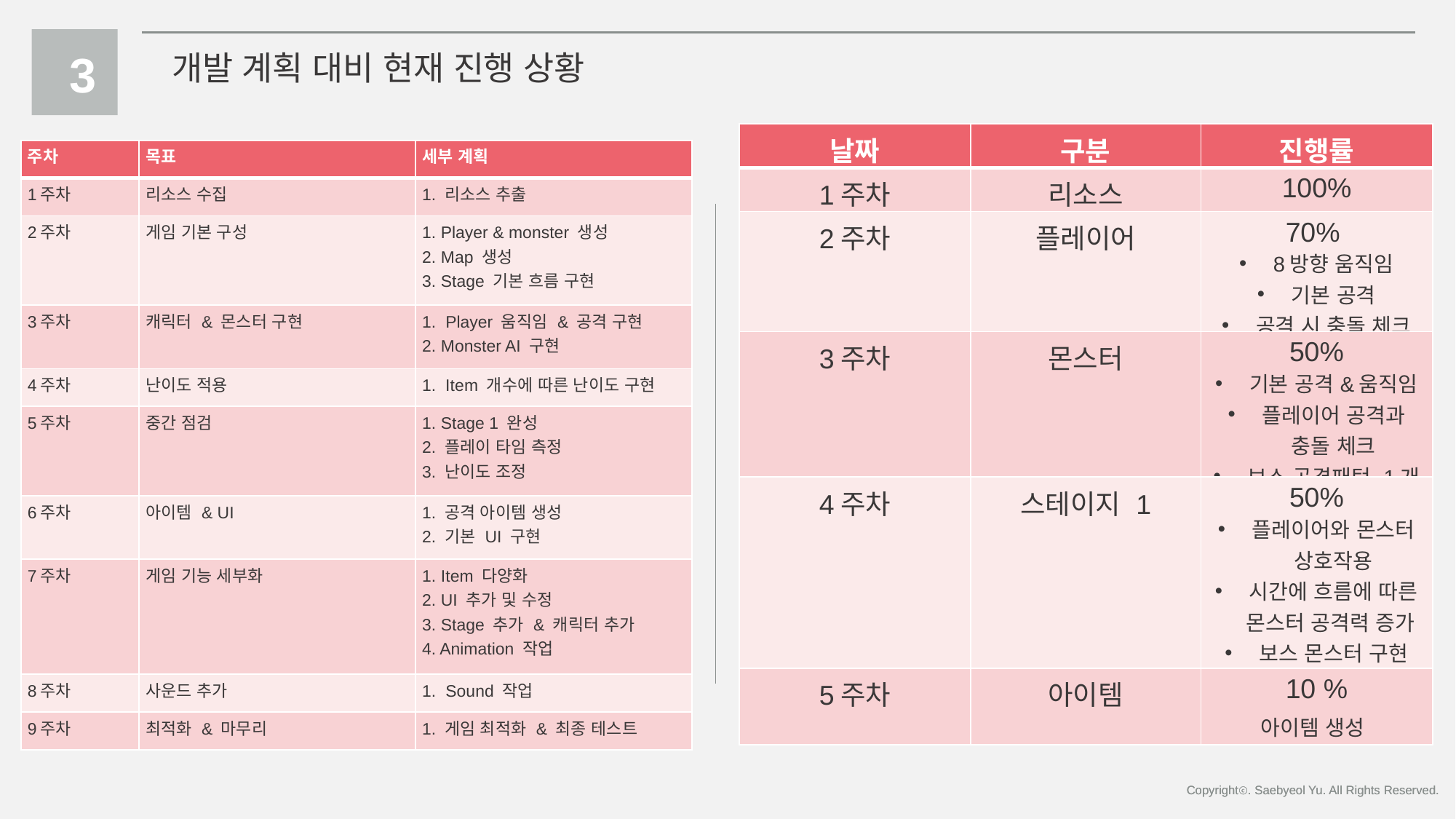

3
개발 계획 대비 현재 진행 상황
| 날짜 | 구분 | 진행률 |
| --- | --- | --- |
| 1주차 | 리소스 | 100% |
| 2주차 | 플레이어 | 70% 8방향 움직임 기본 공격 공격 시 충돌 체크 |
| 3주차 | 몬스터 | 50% 기본 공격&움직임 플레이어 공격과 충돌 체크 보스 공격패턴 1개 |
| 4주차 | 스테이지 1 | 50% 플레이어와 몬스터 상호작용 시간에 흐름에 따른 몬스터 공격력 증가 보스 몬스터 구현 |
| 5주차 | 아이템 | 10 % 아이템 생성 |
| 주차 | 목표 | 세부 계획 |
| --- | --- | --- |
| 1주차 | 리소스 수집 | 1. 리소스 추출 |
| 2주차 | 게임 기본 구성 | 1. Player & monster 생성 2. Map 생성 3. Stage 기본 흐름 구현 |
| 3주차 | 캐릭터 & 몬스터 구현 | 1. Player 움직임 & 공격 구현 2. Monster AI 구현 |
| 4주차 | 난이도 적용 | 1. Item 개수에 따른 난이도 구현 |
| 5주차 | 중간 점검 | 1. Stage 1 완성 2. 플레이 타임 측정 3. 난이도 조정 |
| 6주차 | 아이템 & UI | 1. 공격 아이템 생성 2. 기본 UI 구현 |
| 7주차 | 게임 기능 세부화 | 1. Item 다양화 2. UI 추가 및 수정 3. Stage 추가 & 캐릭터 추가 4. Animation 작업 |
| 8주차 | 사운드 추가 | 1. Sound 작업 |
| 9주차 | 최적화 & 마무리 | 1. 게임 최적화 & 최종 테스트 |
Copyrightⓒ. Saebyeol Yu. All Rights Reserved.